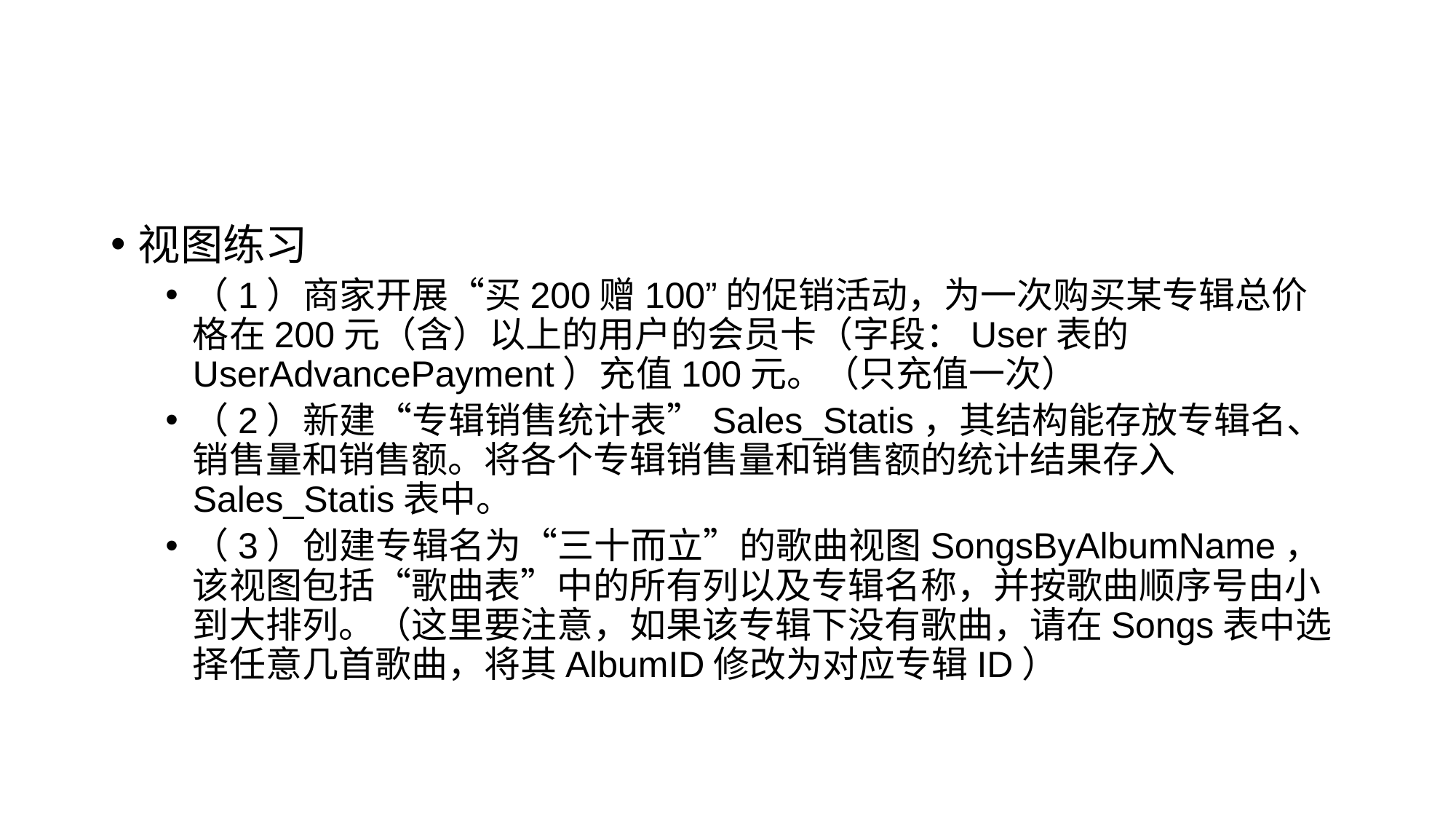

#
视图练习
（1）商家开展“买200赠100”的促销活动，为一次购买某专辑总价格在200元（含）以上的用户的会员卡（字段：User表的UserAdvancePayment）充值100元。（只充值一次）
（2）新建“专辑销售统计表”Sales_Statis，其结构能存放专辑名、销售量和销售额。将各个专辑销售量和销售额的统计结果存入Sales_Statis表中。
（3）创建专辑名为“三十而立”的歌曲视图SongsByAlbumName，该视图包括“歌曲表”中的所有列以及专辑名称，并按歌曲顺序号由小到大排列。（这里要注意，如果该专辑下没有歌曲，请在Songs表中选择任意几首歌曲，将其AlbumID修改为对应专辑ID）